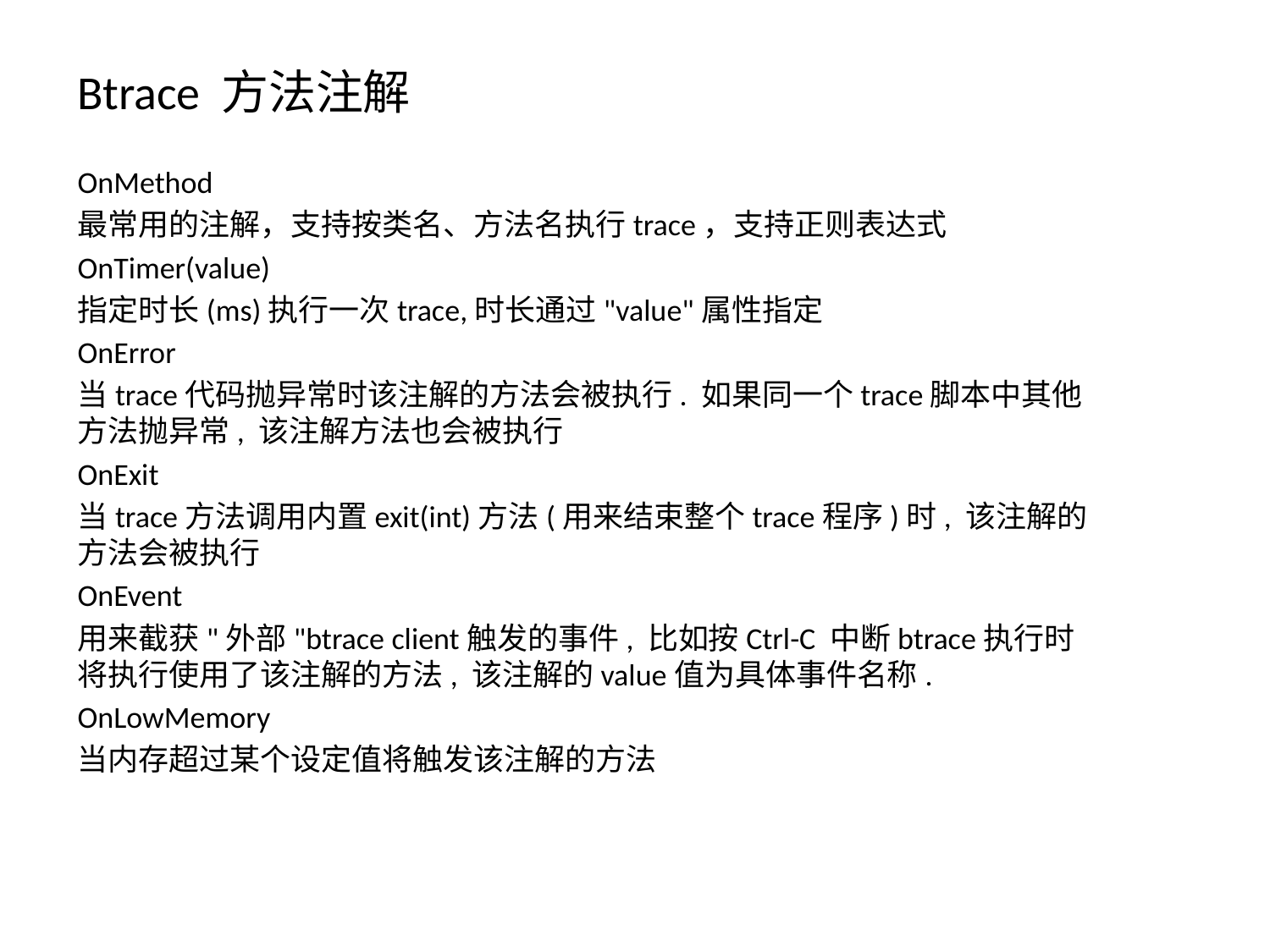

Btrace 方法注解

OnMethod
最常用的注解，支持按类名、方法名执行trace，支持正则表达式
OnTimer(value)
指定时长(ms)执行一次trace,时长通过"value"属性指定
OnError
当trace代码抛异常时该注解的方法会被执行. 如果同一个trace脚本中其他方法抛异常, 该注解方法也会被执行
OnExit
当trace方法调用内置exit(int)方法(用来结束整个trace程序)时, 该注解的方法会被执行
OnEvent
用来截获"外部"btrace client触发的事件, 比如按Ctrl-C 中断btrace执行时将执行使用了该注解的方法, 该注解的value值为具体事件名称.
OnLowMemory
当内存超过某个设定值将触发该注解的方法